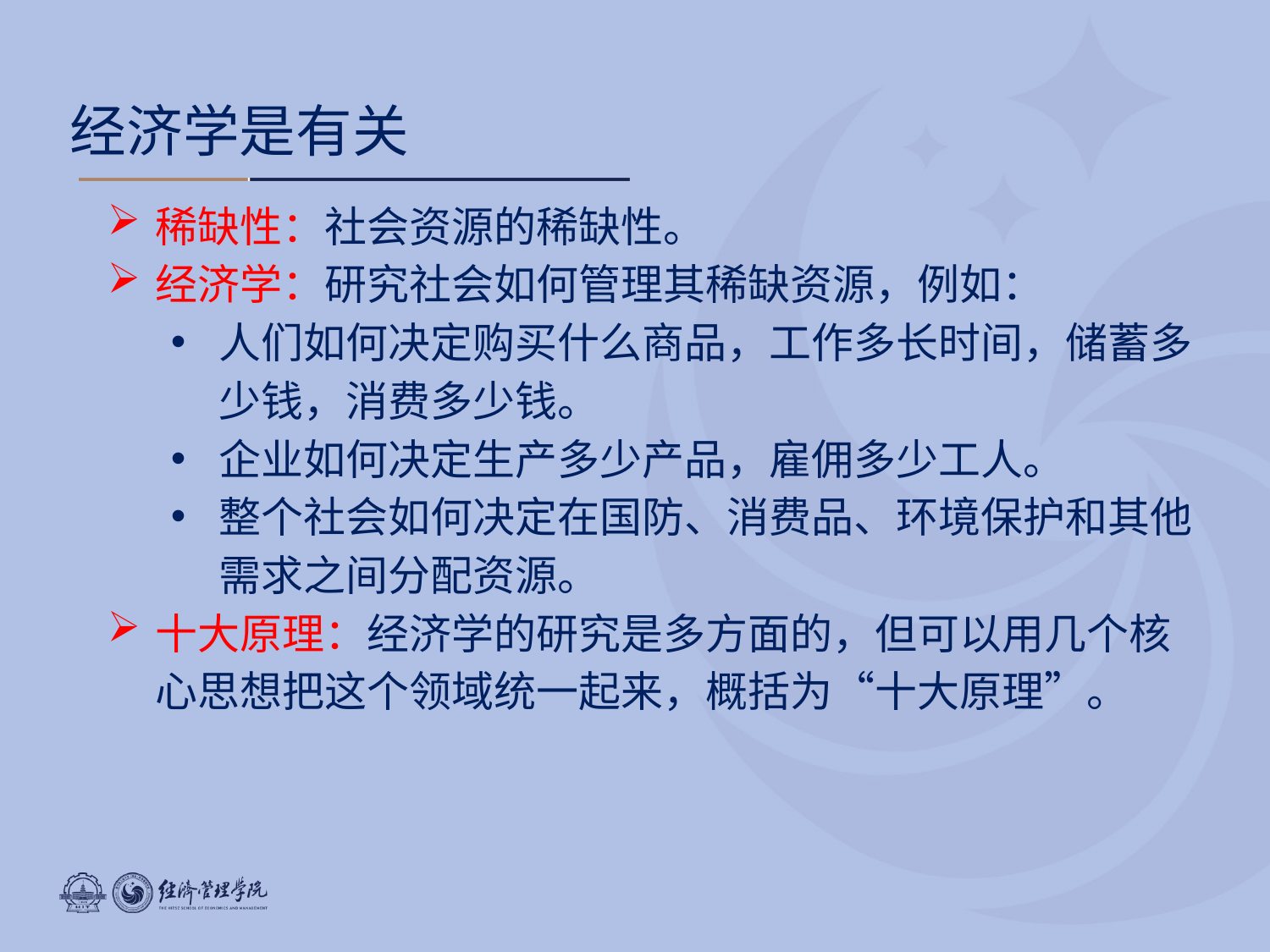

经济学是有关
稀缺性：社会资源的稀缺性。
经济学：研究社会如何管理其稀缺资源，例如：
人们如何决定购买什么商品，工作多长时间，储蓄多少钱，消费多少钱。
企业如何决定生产多少产品，雇佣多少工人。
整个社会如何决定在国防、消费品、环境保护和其他需求之间分配资源。
十大原理：经济学的研究是多方面的，但可以用几个核心思想把这个领域统一起来，概括为“十大原理”。